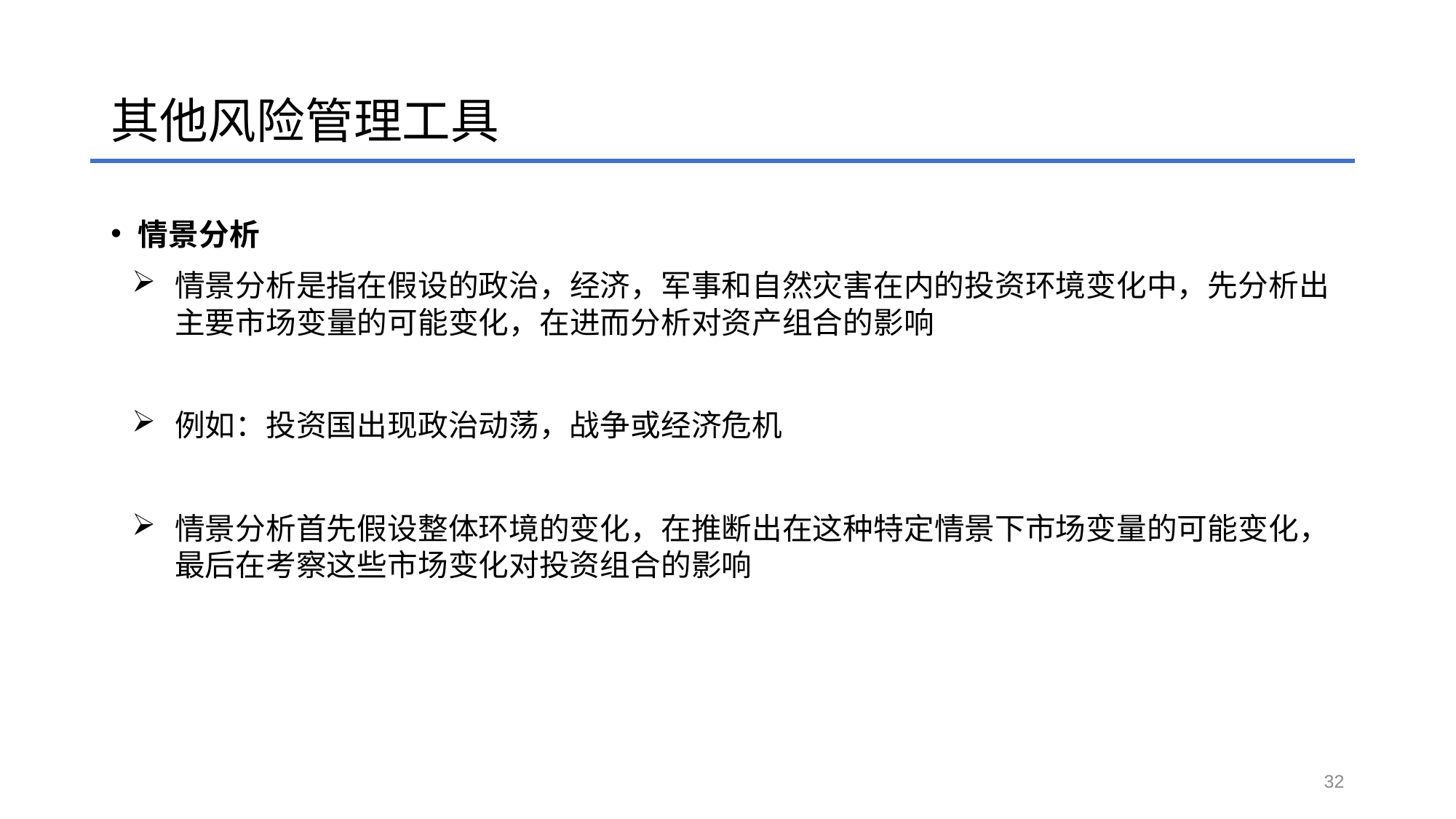

# 其他风险管理工具
情景分析
情景分析是指在假设的政治，经济，军事和自然灾害在内的投资环境变化中，先分析出主要市场变量的可能变化，在进而分析对资产组合的影响

例如：投资国出现政治动荡，战争或经济危机

情景分析首先假设整体环境的变化，在推断出在这种特定情景下市场变量的可能变化，最后在考察这些市场变化对投资组合的影响
32